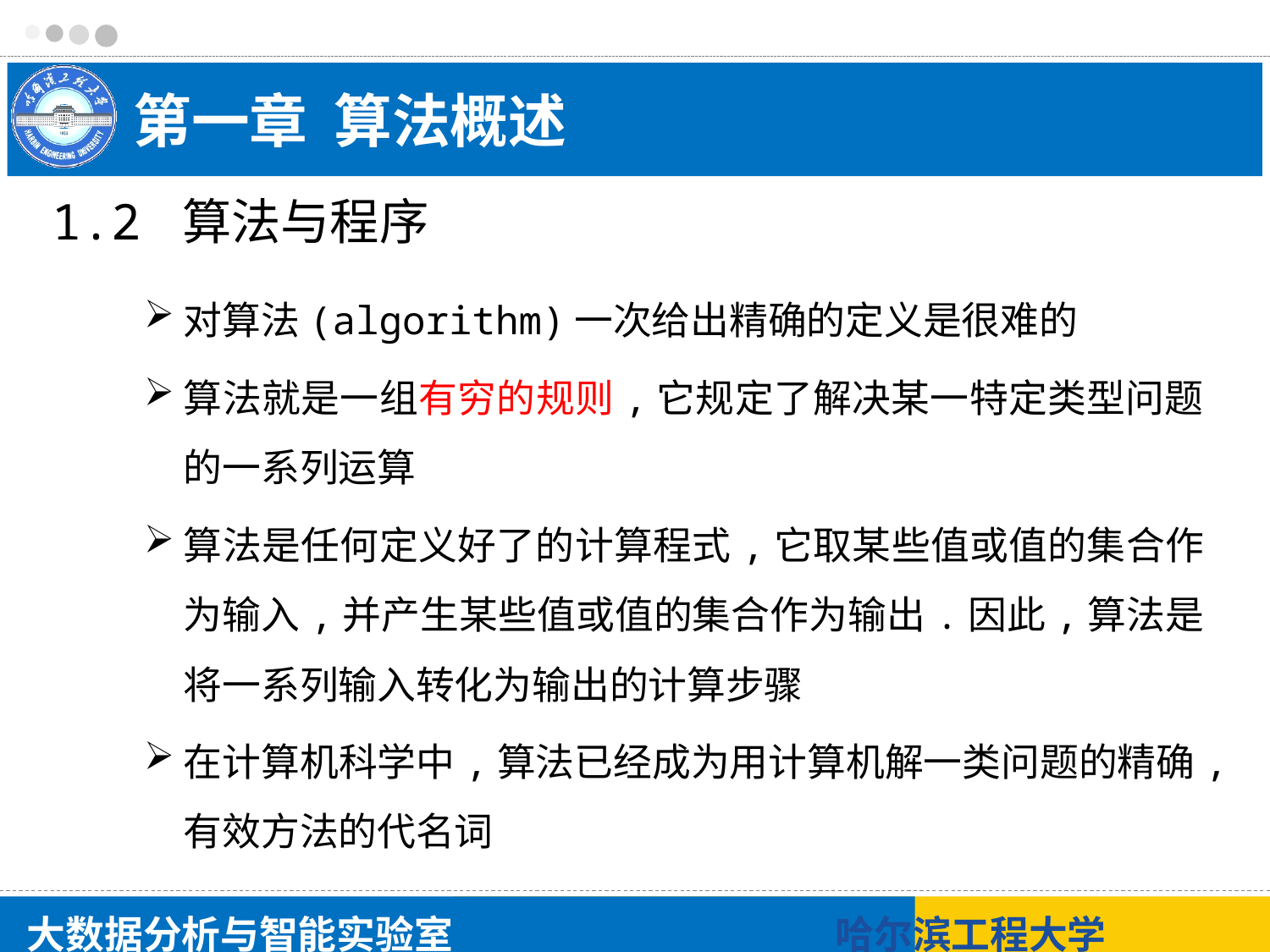

# 第一章  算法概述
1.2 算法与程序
对算法(algorithm)一次给出精确的定义是很难的
算法就是一组有穷的规则,它规定了解决某一特定类型问题的一系列运算
算法是任何定义好了的计算程式,它取某些值或值的集合作为输入,并产生某些值或值的集合作为输出.因此,算法是将一系列输入转化为输出的计算步骤
在计算机科学中,算法已经成为用计算机解一类问题的精确,有效方法的代名词